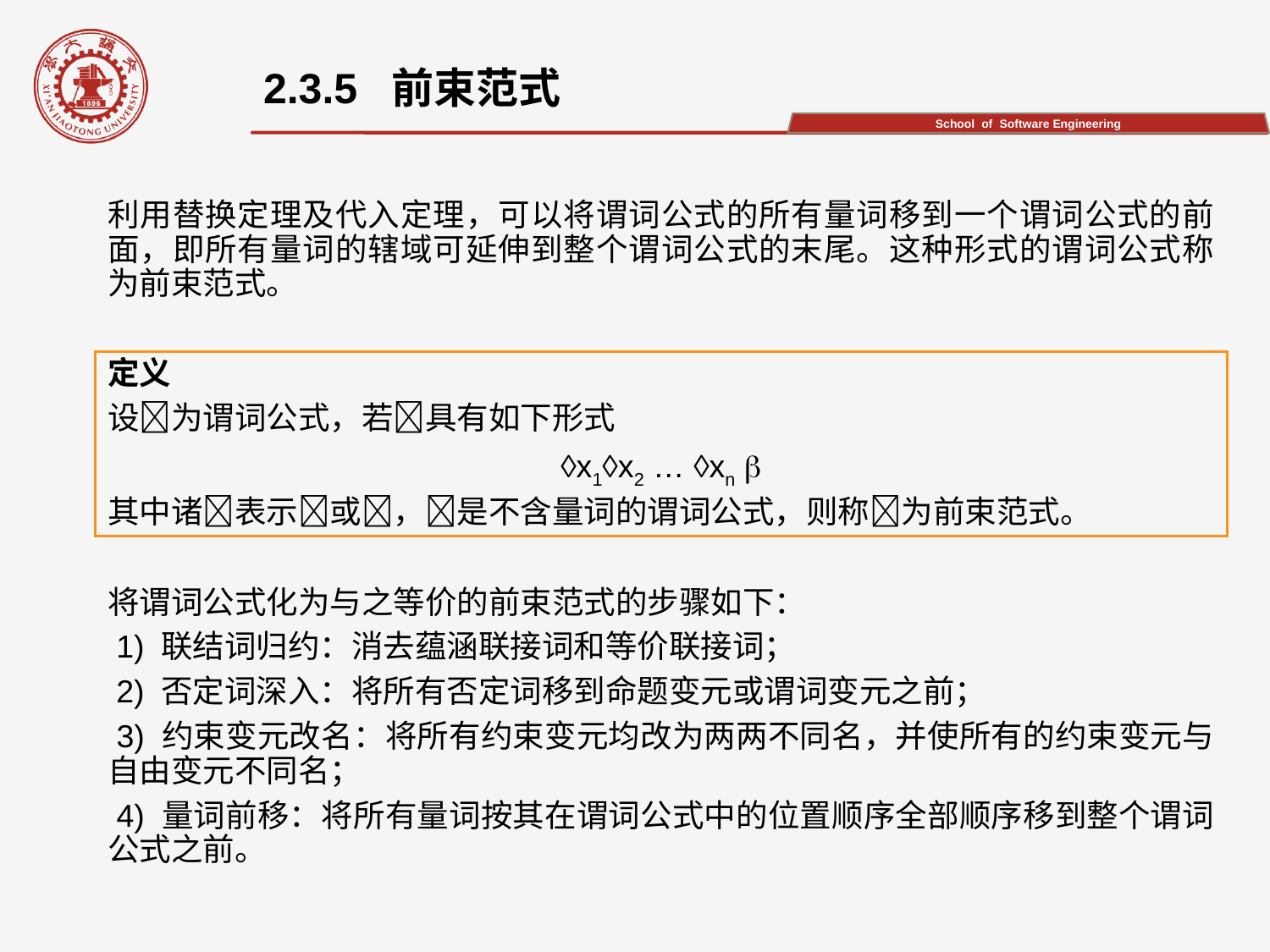

2.3.5  前束范式
利用替换定理及代入定理，可以将谓词公式的所有量词移到一个谓词公式的前面，即所有量词的辖域可延伸到整个谓词公式的末尾。这种形式的谓词公式称为前束范式。

定义
设α为谓词公式，若α具有如下形式
◊x1◊x2 … ◊xn β
其中诸◊表示∀或∃，β是不含量词的谓词公式，则称α为前束范式。

将谓词公式化为与之等价的前束范式的步骤如下：
 1) 联结词归约：消去蕴涵联接词和等价联接词；
 2) 否定词深入：将所有否定词移到命题变元或谓词变元之前；
 3) 约束变元改名：将所有约束变元均改为两两不同名，并使所有的约束变元与自由变元不同名；
 4) 量词前移：将所有量词按其在谓词公式中的位置顺序全部顺序移到整个谓词公式之前。